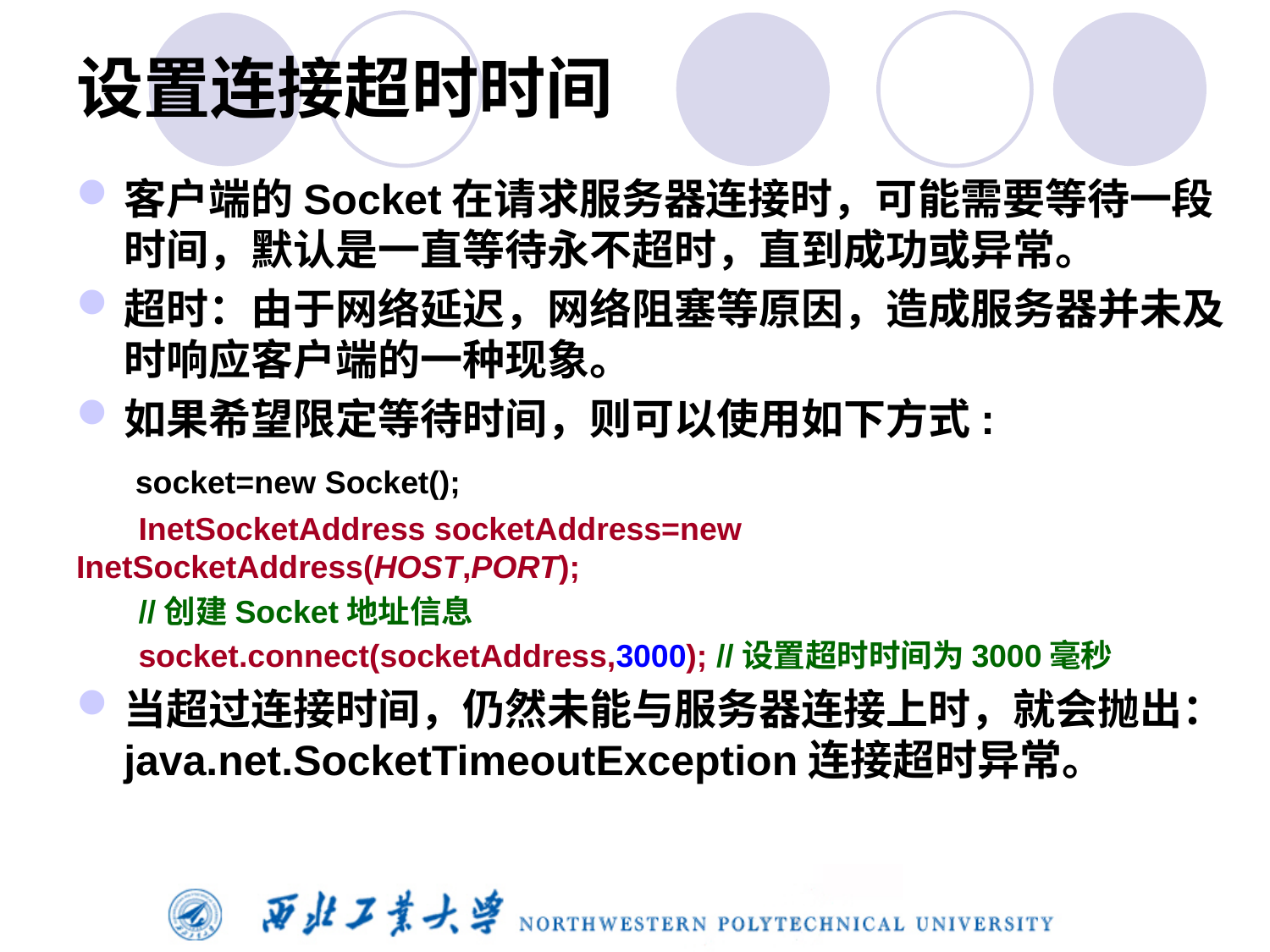

# 设置连接超时时间
客户端的Socket在请求服务器连接时，可能需要等待一段时间，默认是一直等待永不超时，直到成功或异常。
超时：由于网络延迟，网络阻塞等原因，造成服务器并未及时响应客户端的一种现象。
如果希望限定等待时间，则可以使用如下方式:
     socket=new Socket();
       InetSocketAddress socketAddress=new InetSocketAddress(HOST,PORT);
       //创建Socket地址信息
       socket.connect(socketAddress,3000); //设置超时时间为3000毫秒
当超过连接时间，仍然未能与服务器连接上时，就会抛出：java.net.SocketTimeoutException连接超时异常。